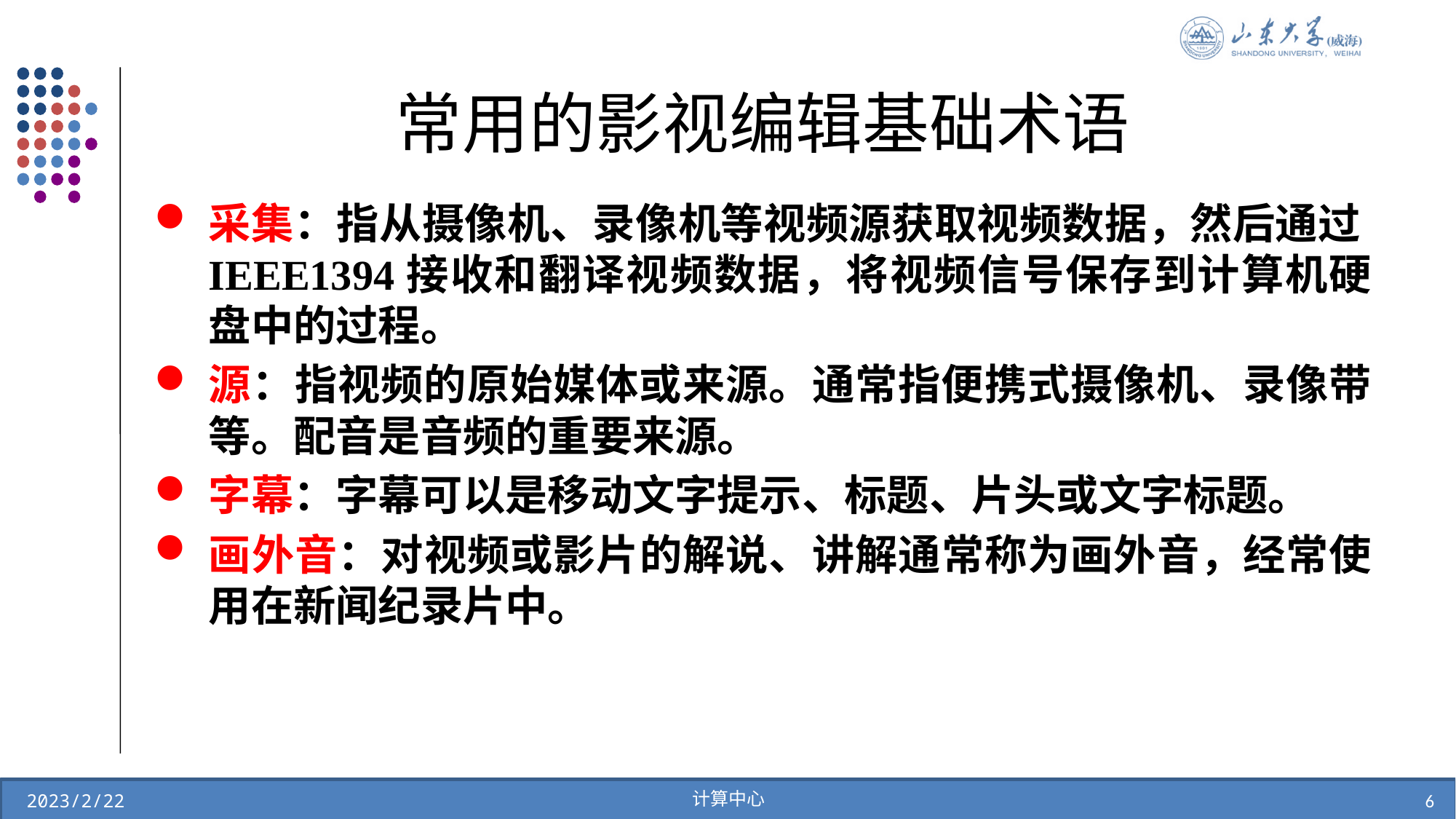

# 常用的影视编辑基础术语
采集：指从摄像机、录像机等视频源获取视频数据，然后通过IEEE1394接收和翻译视频数据，将视频信号保存到计算机硬盘中的过程。
源：指视频的原始媒体或来源。通常指便携式摄像机、录像带等。配音是音频的重要来源。
字幕：字幕可以是移动文字提示、标题、片头或文字标题。
画外音：对视频或影片的解说、讲解通常称为画外音，经常使用在新闻纪录片中。

计算中心
6